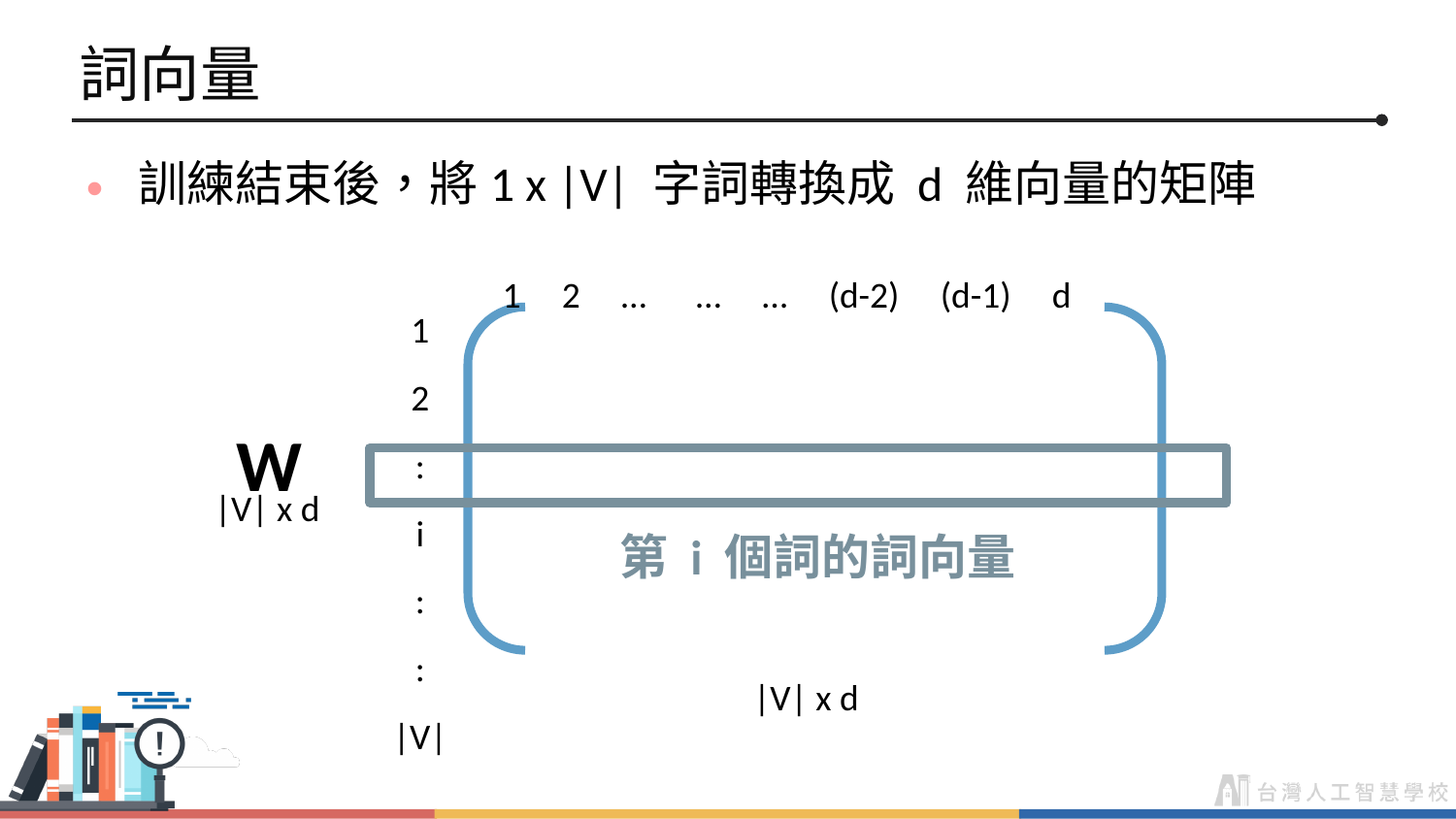

# 詞向量
訓練結束後，將1 x |V| 字詞轉換成 d 維向量的矩陣
1     2     …      …     …     (d-2)     (d-1)     d
1
2
:
i
:
:
|V|

|V| x d
W
|V| x d

第 i 個詞的詞向量